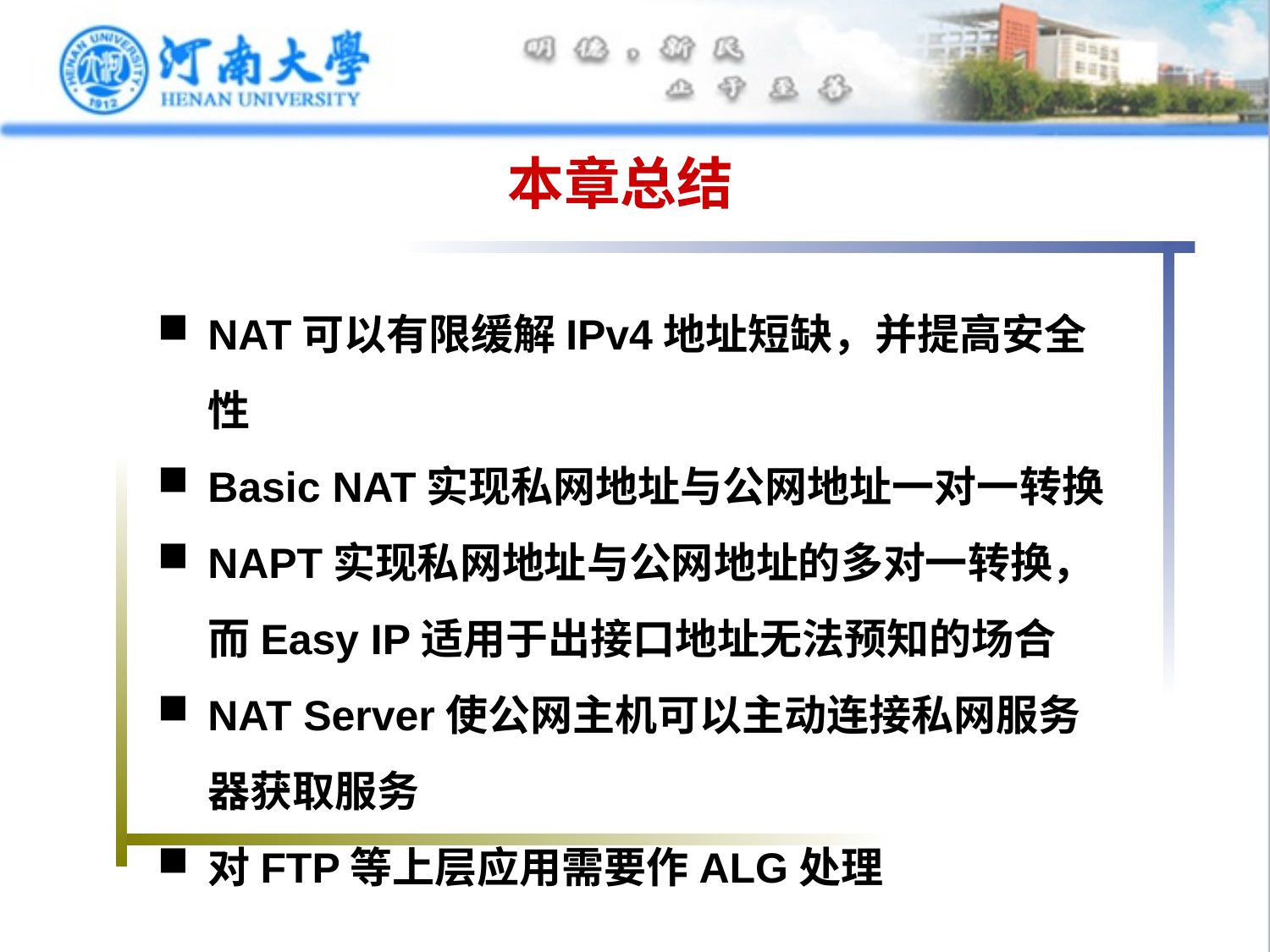

本章总结

NAT可以有限缓解IPv4地址短缺，并提高安全性
Basic NAT实现私网地址与公网地址一对一转换
NAPT实现私网地址与公网地址的多对一转换，而Easy IP适用于出接口地址无法预知的场合
NAT Server使公网主机可以主动连接私网服务器获取服务
对FTP等上层应用需要作ALG处理